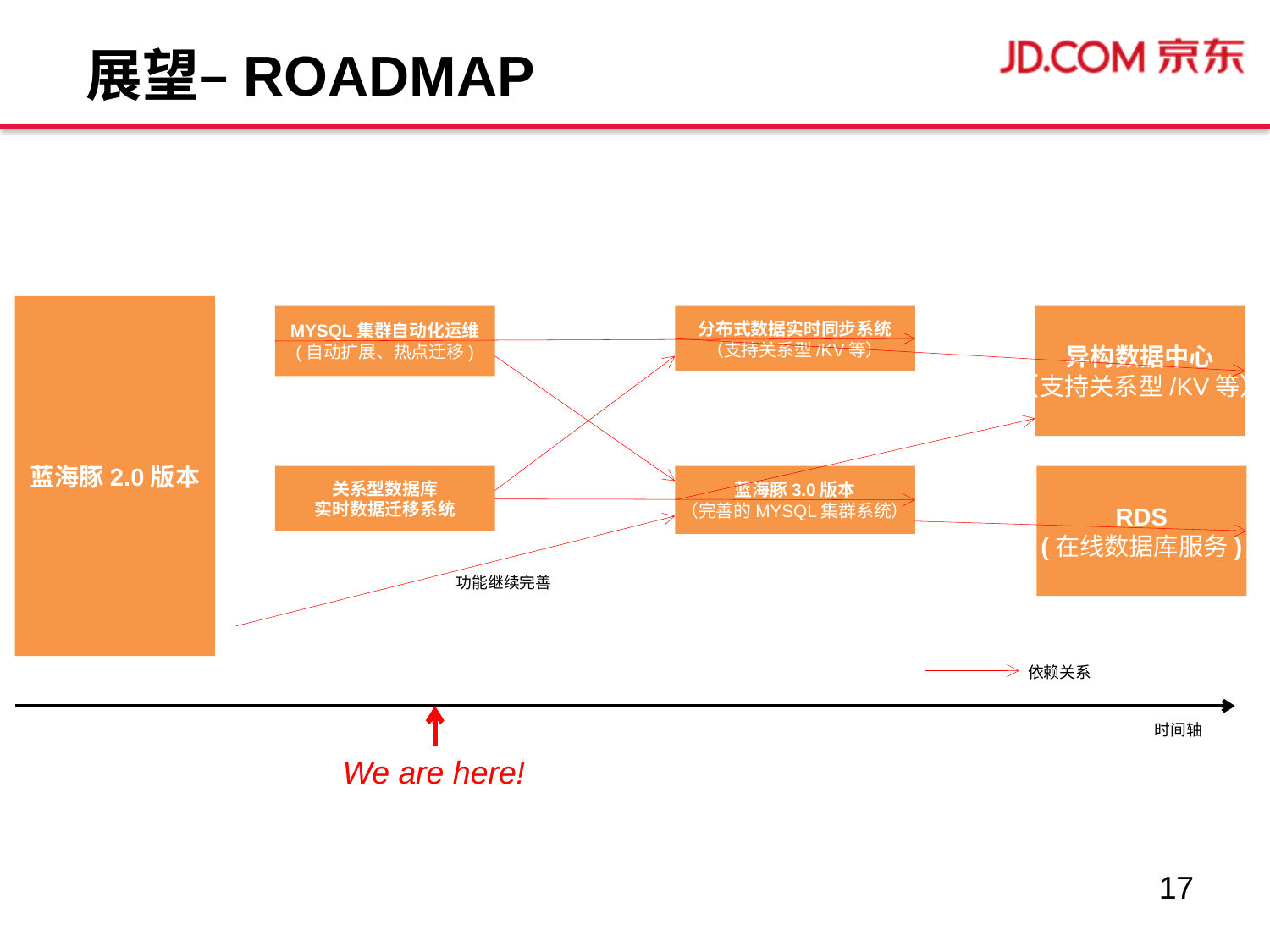

展望–ROADMAP
蓝海豚2.0版本
MYSQL集群自动化运维
(自动扩展、热点迁移)
分布式数据实时同步系统
（支持关系型/KV等）
异构数据中心
（支持关系型/KV等）
关系型数据库
实时数据迁移系统
RDS
(在线数据库服务)
蓝海豚3.0版本
（完善的MYSQL集群系统）
功能继续完善
依赖关系
时间轴
We are here!
17